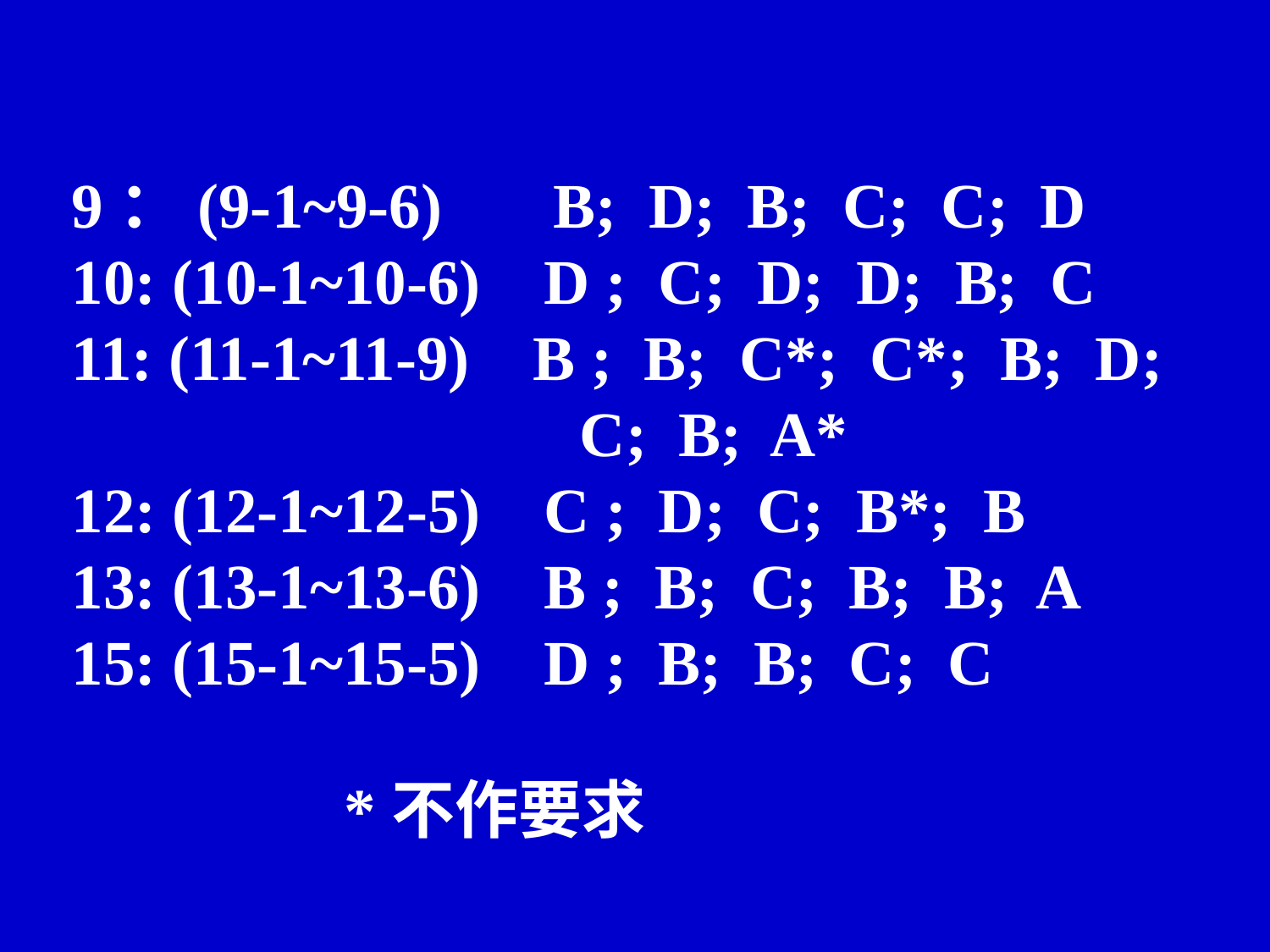

9：(9-1~9-6)       B;  D;  B;  C;  C;  D
10: (10-1~10-6)    D ;  C;  D;  D;  B;  C
11: (11-1~11-9)    B ;  B;  C*;  C*;  B;  D;            				C;  B;  A*
12: (12-1~12-5)    C ;  D;  C;  B*;  B
13: (13-1~13-6)    B ;  B;  C;  B;  B;  A
15: (15-1~15-5)    D ;  B;  B;  C;  C
*不作要求